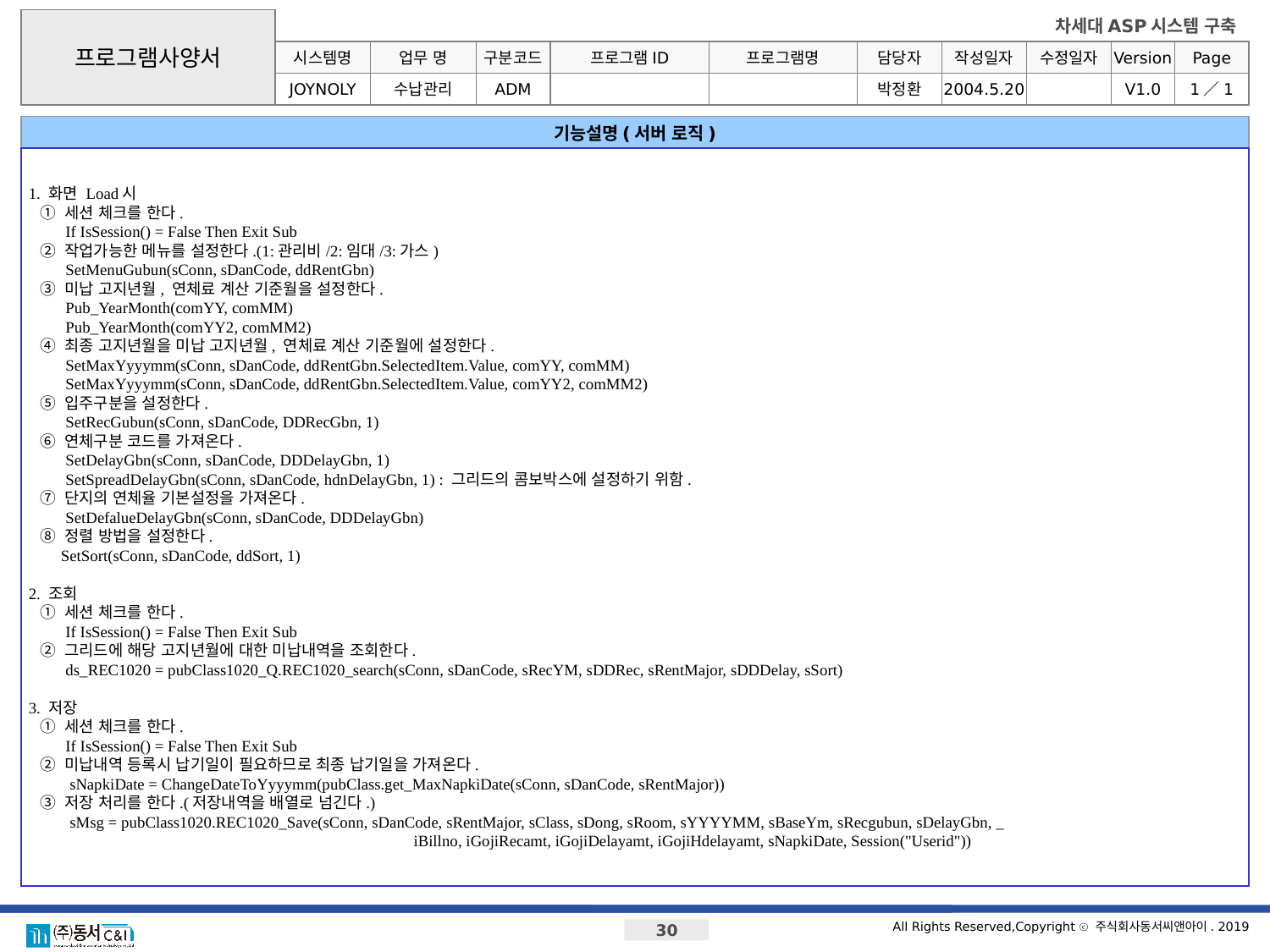

프로그램사양서
시스템명
업무 명
구분코드
프로그램ID
프로그램명
JOYNOLY
기능설명(서버 로직)
1. 화면 Load시
	① 세션 체크를 한다.
		If IsSession() = False Then Exit Sub
	② 작업가능한 메뉴를 설정한다.(1:관리비/2:임대/3:가스)
		SetMenuGubun(sConn, sDanCode, ddRentGbn)
	③ 미납 고지년월, 연체료 계산 기준월을 설정한다.
		Pub_YearMonth(comYY, comMM)
		Pub_YearMonth(comYY2, comMM2)
	④ 최종 고지년월을 미납 고지년월, 연체료 계산 기준월에 설정한다.
		SetMaxYyyymm(sConn, sDanCode, ddRentGbn.SelectedItem.Value, comYY, comMM)
		SetMaxYyyymm(sConn, sDanCode, ddRentGbn.SelectedItem.Value, comYY2, comMM2)
	⑤ 입주구분을 설정한다.
 		SetRecGubun(sConn, sDanCode, DDRecGbn, 1)
 	⑥ 연체구분 코드를 가져온다.
        	SetDelayGbn(sConn, sDanCode, DDDelayGbn, 1)
        	SetSpreadDelayGbn(sConn, sDanCode, hdnDelayGbn, 1) : 그리드의 콤보박스에 설정하기 위함.
	⑦ 단지의 연체율 기본설정을 가져온다.
		SetDefalueDelayGbn(sConn, sDanCode, DDDelayGbn)
	⑧ 정렬 방법을 설정한다.
        SetSort(sConn, sDanCode, ddSort, 1)

2. 조회
	① 세션 체크를 한다.
		If IsSession() = False Then Exit Sub
	② 그리드에 해당 고지년월에 대한 미납내역을 조회한다.
 		ds_REC1020 = pubClass1020_Q.REC1020_search(sConn, sDanCode, sRecYM, sDDRec, sRentMajor, sDDDelay, sSort)

3. 저장
	① 세션 체크를 한다.
		If IsSession() = False Then Exit Sub
	② 미납내역 등록시 납기일이 필요하므로 최종 납기일을 가져온다.
		 sNapkiDate = ChangeDateToYyyymm(pubClass.get_MaxNapkiDate(sConn, sDanCode, sRentMajor))
	③ 저장 처리를 한다.(저장내역을 배열로 넘긴다.)
 		 sMsg = pubClass1020.REC1020_Save(sConn, sDanCode, sRentMajor, sClass, sDong, sRoom, sYYYYMM, sBaseYm, sRecgubun, sDelayGbn, _
                                       		 iBillno, iGojiRecamt, iGojiDelayamt, iGojiHdelayamt, sNapkiDate, Session("Userid"))